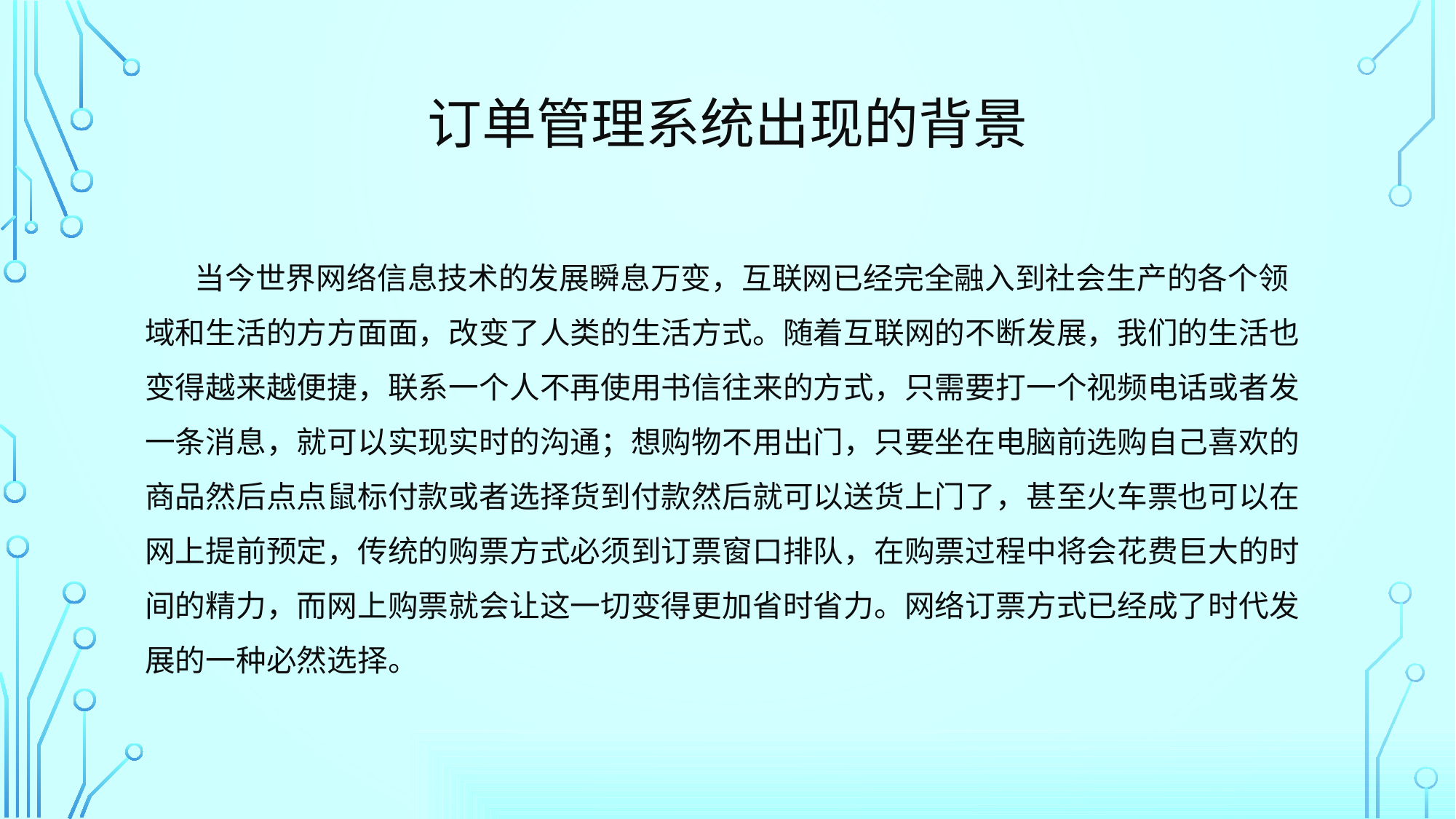

订单管理系统出现的背景
       当今世界网络信息技术的发展瞬息万变，互联网已经完全融入到社会生产的各个领
域和生活的方方面面，改变了人类的生活方式。随着互联网的不断发展，我们的生活也
变得越来越便捷，联系一个人不再使用书信往来的方式，只需要打一个视频电话或者发
一条消息，就可以实现实时的沟通；想购物不用出门，只要坐在电脑前选购自己喜欢的
商品然后点点鼠标付款或者选择货到付款然后就可以送货上门了，甚至火车票也可以在
网上提前预定，传统的购票方式必须到订票窗口排队，在购票过程中将会花费巨大的时
间的精力，而网上购票就会让这一切变得更加省时省力。网络订票方式已经成了时代发
展的一种必然选择。